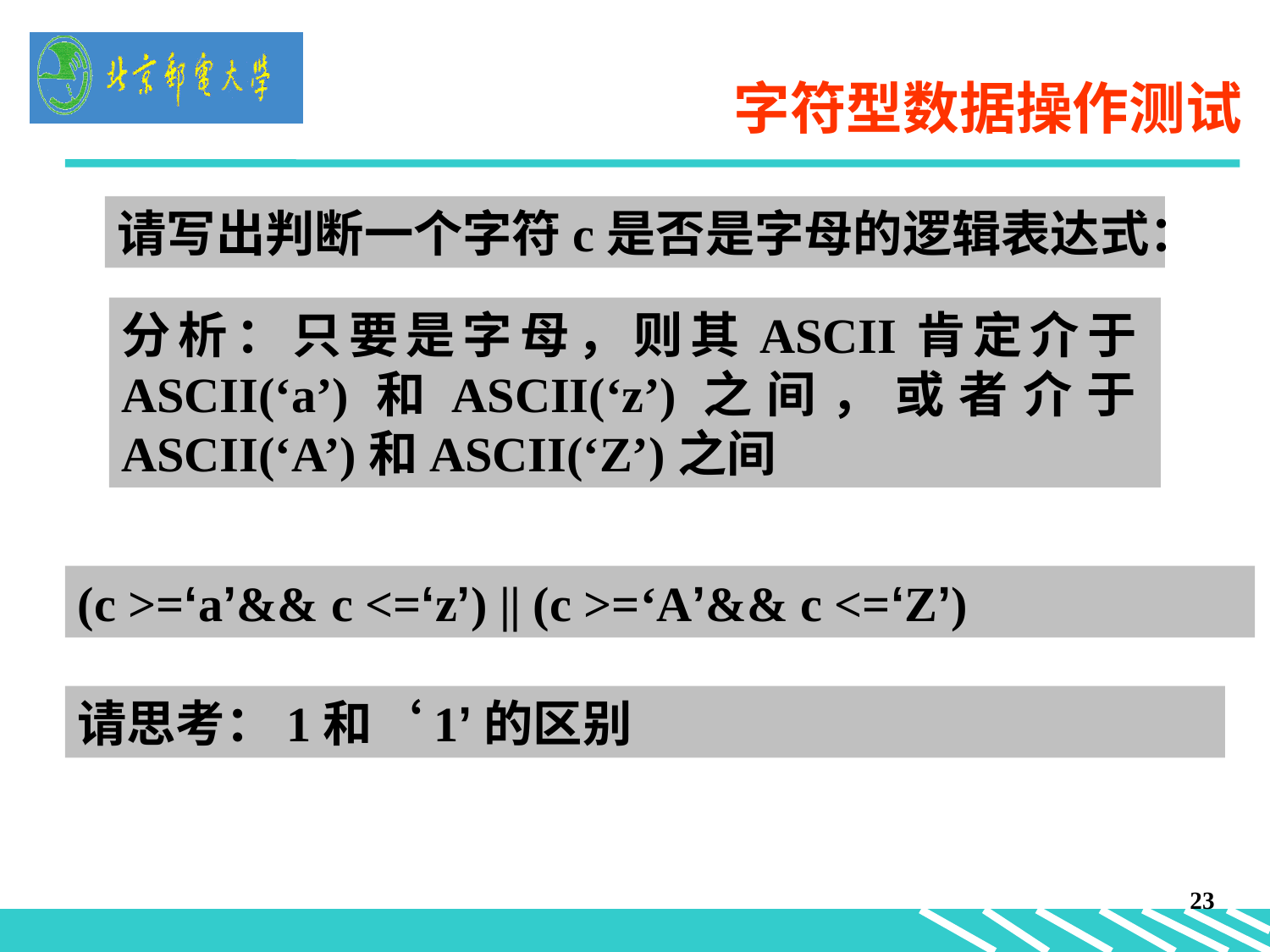

# 字符型数据操作测试
请写出判断一个字符c是否是字母的逻辑表达式：
分析：只要是字母，则其ASCII肯定介于ASCII(‘a’)和ASCII(‘z’)之间，或者介于ASCII(‘A’)和ASCII(‘Z’)之间
(c >=‘a’&& c <=‘z’) || (c >=‘A’&& c <=‘Z’)
请思考：1和‘1’的区别
23